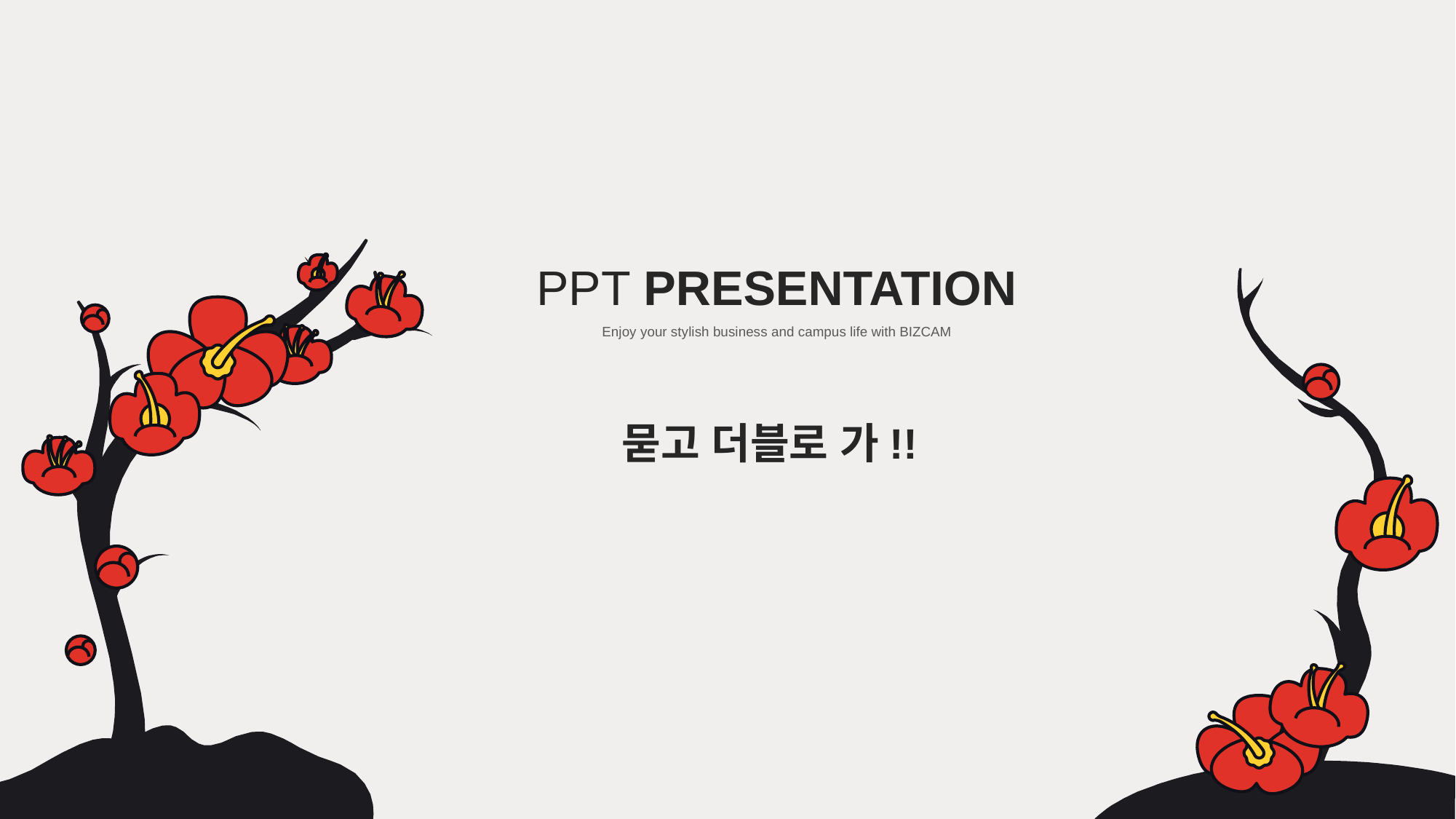

PPT PRESENTATION
Enjoy your stylish business and campus life with BIZCAM

묻고 더블로 가!!